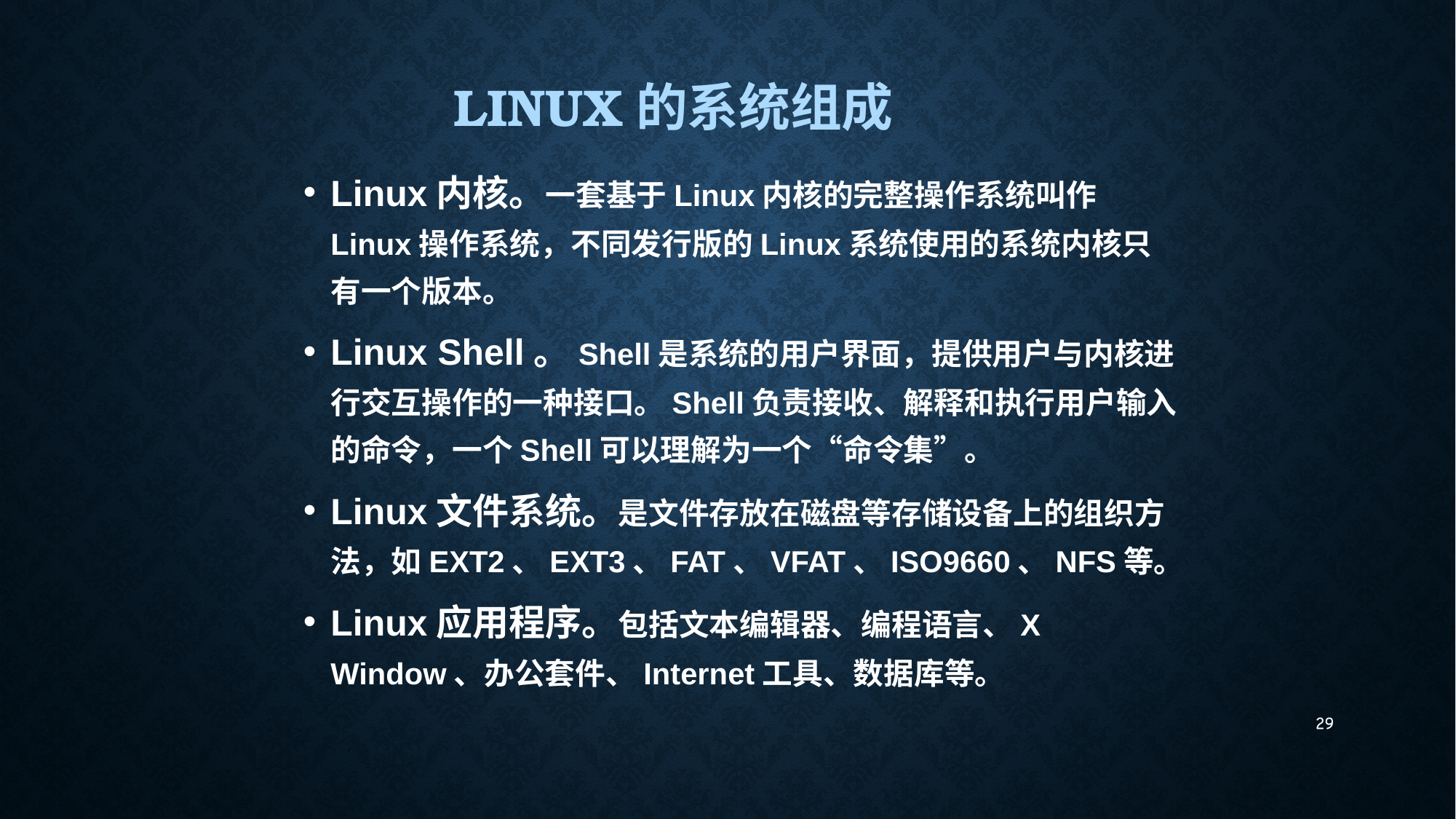

# Linux的系统组成
Linux内核。一套基于Linux内核的完整操作系统叫作Linux操作系统，不同发行版的Linux系统使用的系统内核只有一个版本。
Linux Shell。Shell是系统的用户界面，提供用户与内核进行交互操作的一种接口。Shell负责接收、解释和执行用户输入的命令，一个Shell可以理解为一个“命令集”。
Linux文件系统。是文件存放在磁盘等存储设备上的组织方法，如EXT2、EXT3、FAT、VFAT、ISO9660、NFS等。
Linux应用程序。包括文本编辑器、编程语言、X Window、办公套件、Internet工具、数据库等。
29